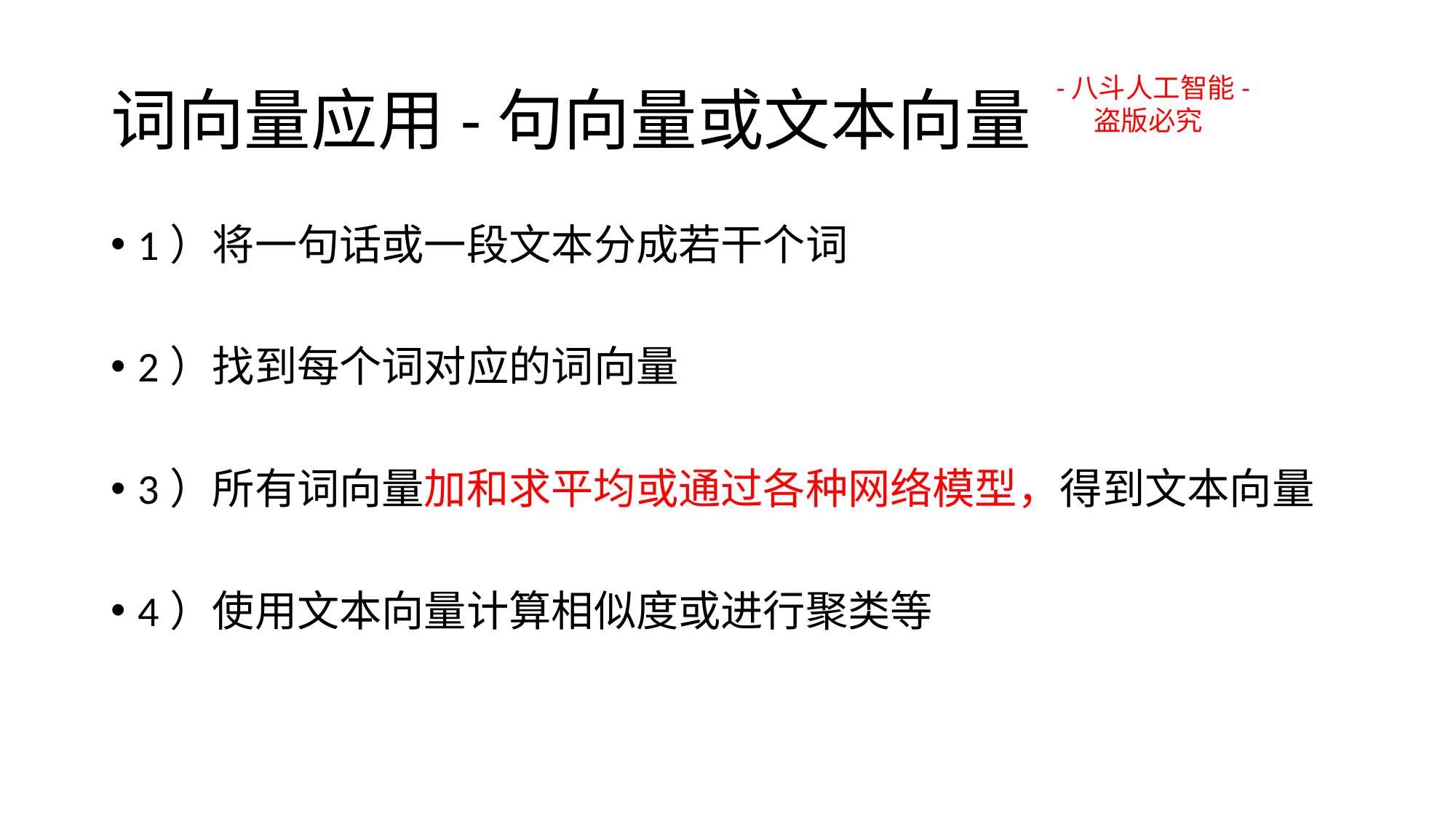

# 词向量应用-句向量或文本向量
-八斗人工智能-
     盗版必究
1）将一句话或一段文本分成若干个词

2）找到每个词对应的词向量

3）所有词向量加和求平均或通过各种网络模型，得到文本向量

4）使用文本向量计算相似度或进行聚类等